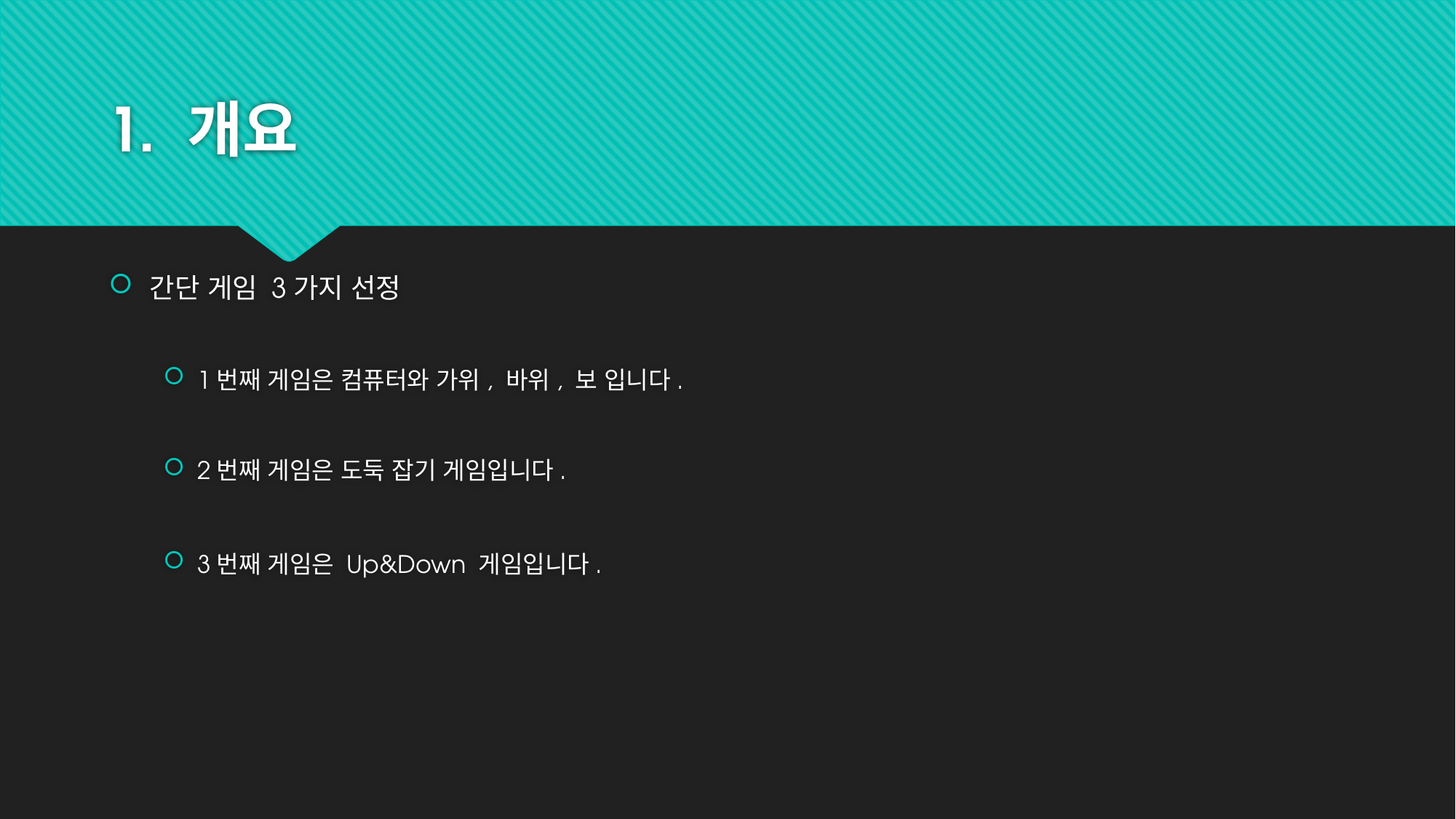

# 1. 개요
간단 게임 3가지 선정

1번째 게임은 컴퓨터와 가위, 바위, 보 입니다.

2번째 게임은 도둑 잡기 게임입니다.

3번째 게임은 Up&Down 게임입니다.